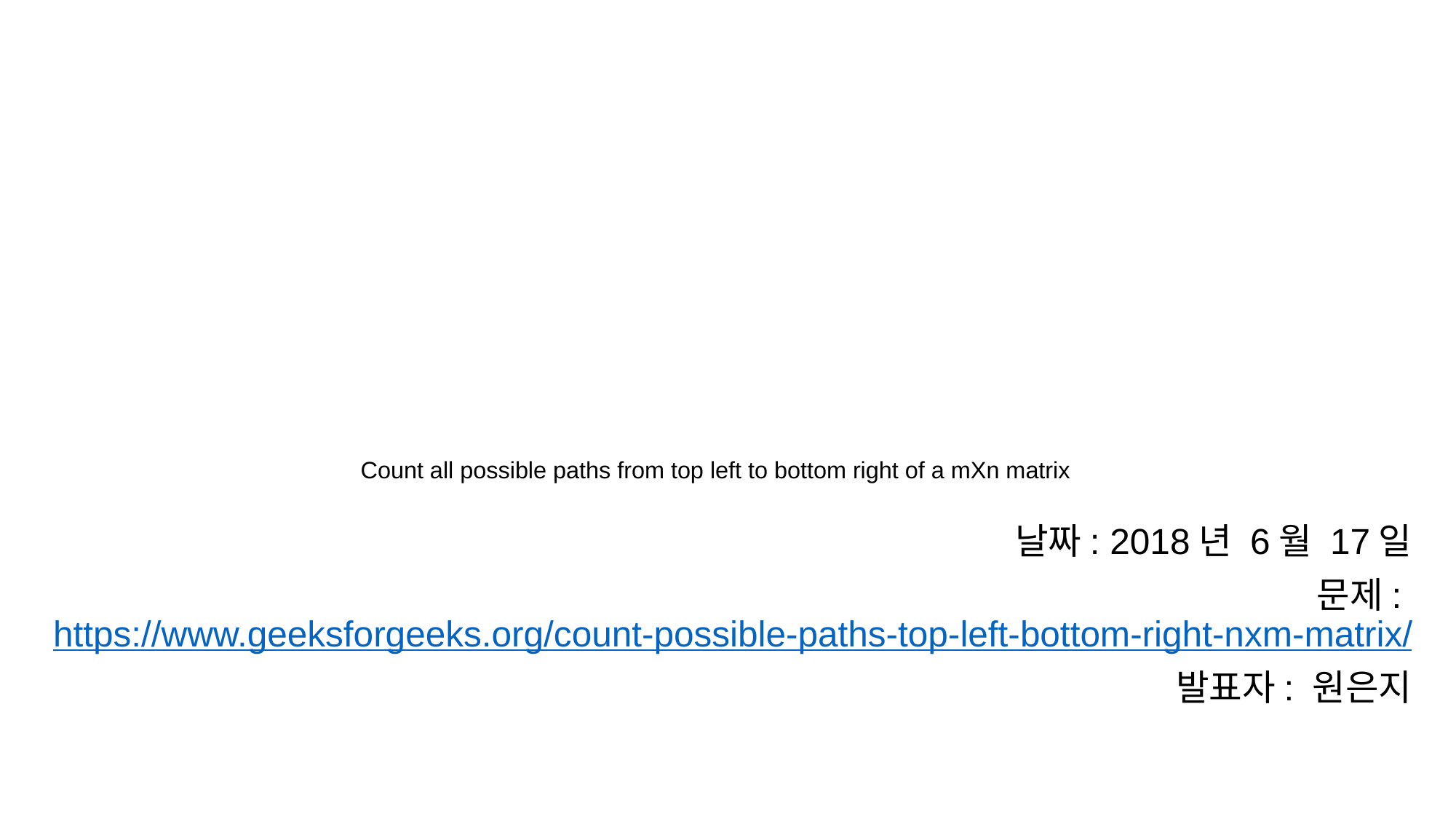

# Count all possible paths from top left to bottom right of a mXn matrix
날짜: 2018년 6월 17일
문제: https://www.geeksforgeeks.org/count-possible-paths-top-left-bottom-right-nxm-matrix/
발표자: 원은지